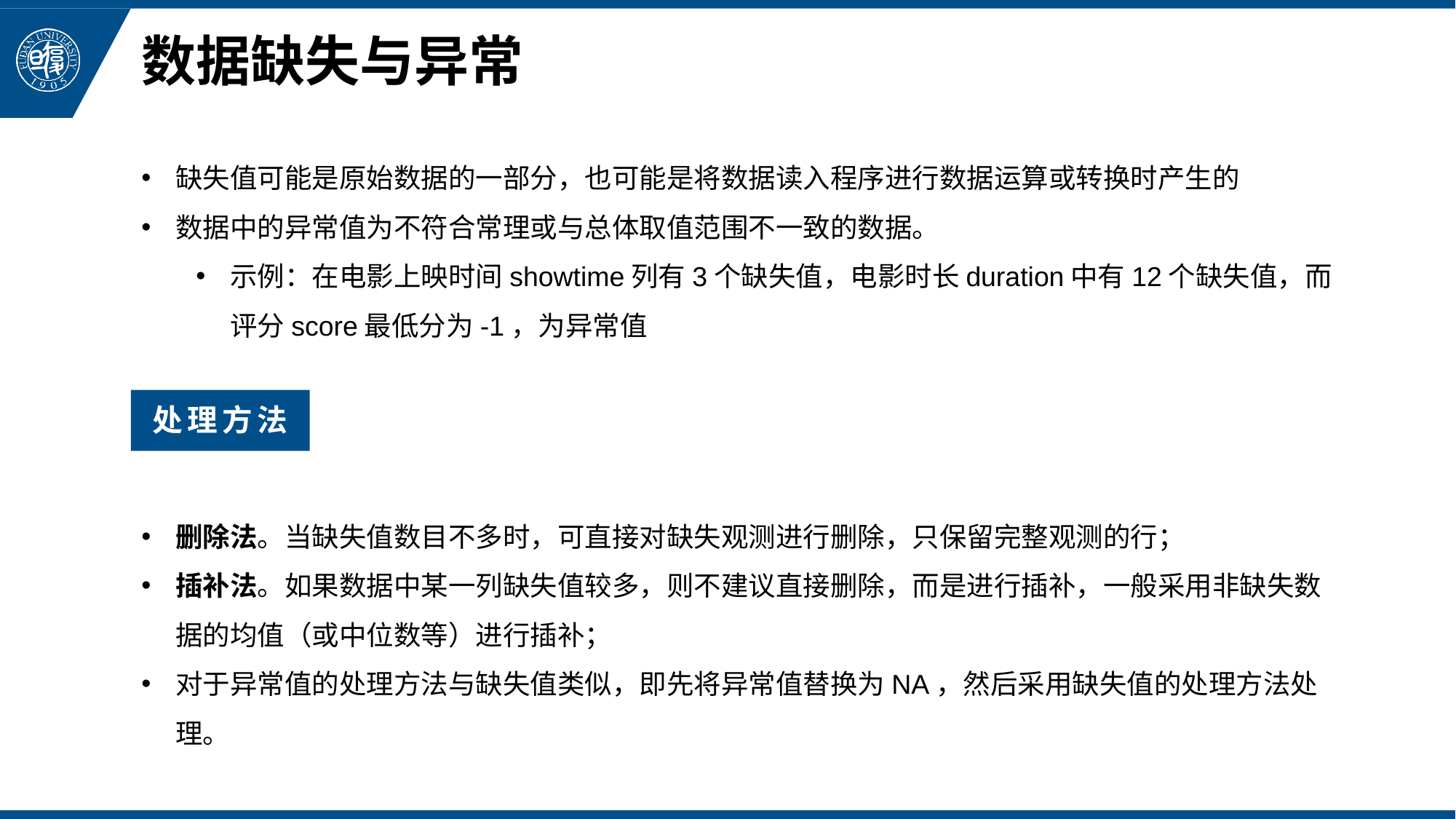

# 数据缺失与异常
缺失值可能是原始数据的一部分，也可能是将数据读入程序进行数据运算或转换时产生的
数据中的异常值为不符合常理或与总体取值范围不一致的数据。
示例：在电影上映时间showtime列有3个缺失值，电影时长duration中有12个缺失值，而评分score最低分为-1，为异常值

处理方法
删除法。当缺失值数目不多时，可直接对缺失观测进行删除，只保留完整观测的行；
插补法。如果数据中某一列缺失值较多，则不建议直接删除，而是进行插补，一般采用非缺失数据的均值（或中位数等）进行插补；
对于异常值的处理方法与缺失值类似，即先将异常值替换为NA，然后采用缺失值的处理方法处理。